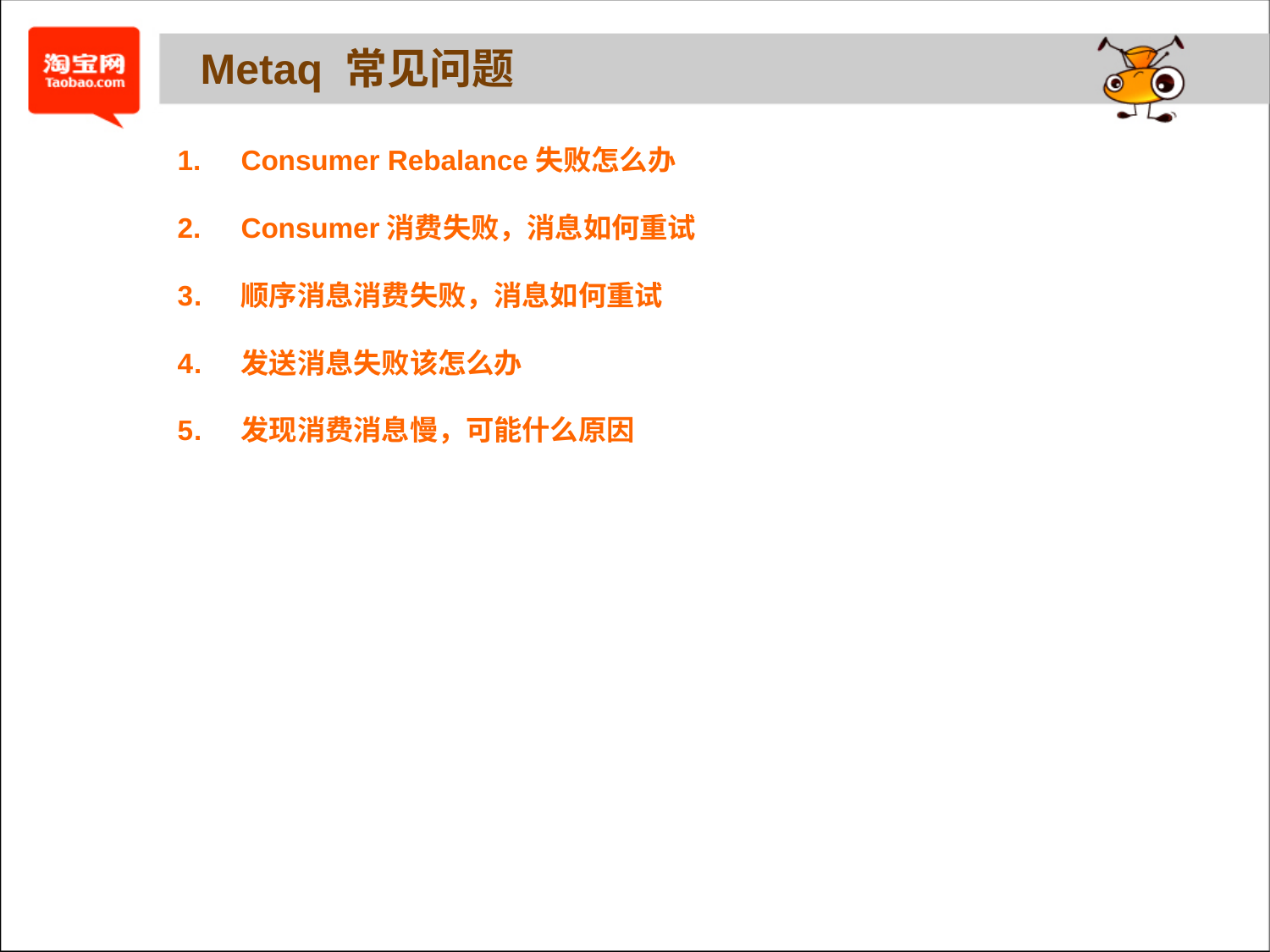

Metaq 常见问题
Consumer Rebalance失败怎么办

Consumer消费失败，消息如何重试

顺序消息消费失败，消息如何重试

发送消息失败该怎么办

发现消费消息慢，可能什么原因